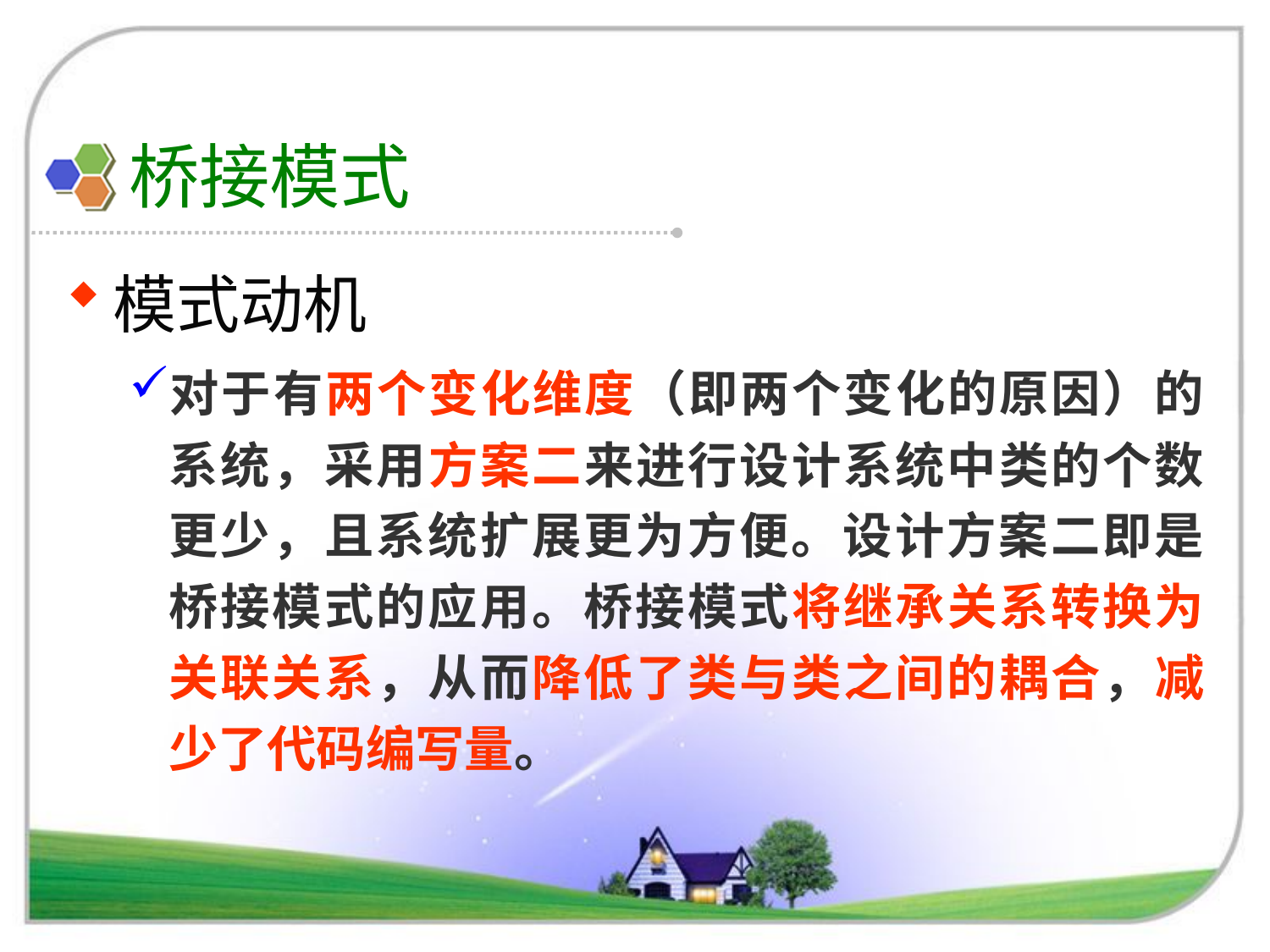

# 桥接模式
模式动机
对于有两个变化维度（即两个变化的原因）的系统，采用方案二来进行设计系统中类的个数更少，且系统扩展更为方便。设计方案二即是桥接模式的应用。桥接模式将继承关系转换为关联关系，从而降低了类与类之间的耦合，减少了代码编写量。